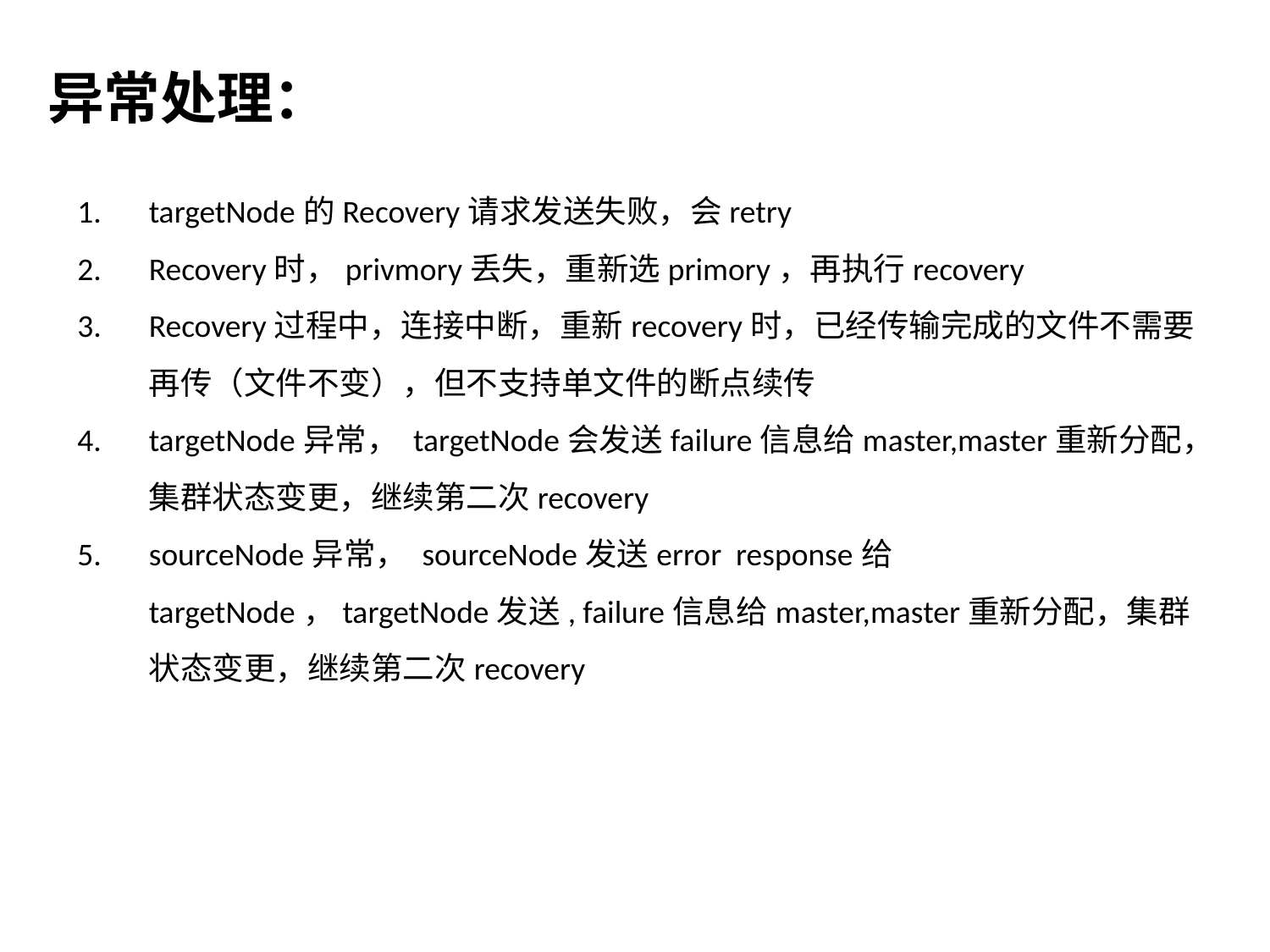

异常处理：
targetNode的Recovery请求发送失败，会retry
Recovery时，privmory丢失，重新选primory，再执行recovery
Recovery过程中，连接中断，重新recovery时，已经传输完成的文件不需要再传（文件不变），但不支持单文件的断点续传
targetNode异常， targetNode会发送failure信息给master,master重新分配，集群状态变更，继续第二次recovery
sourceNode异常， sourceNode发送error  response给targetNode，targetNode发送, failure信息给master,master重新分配，集群状态变更，继续第二次recovery